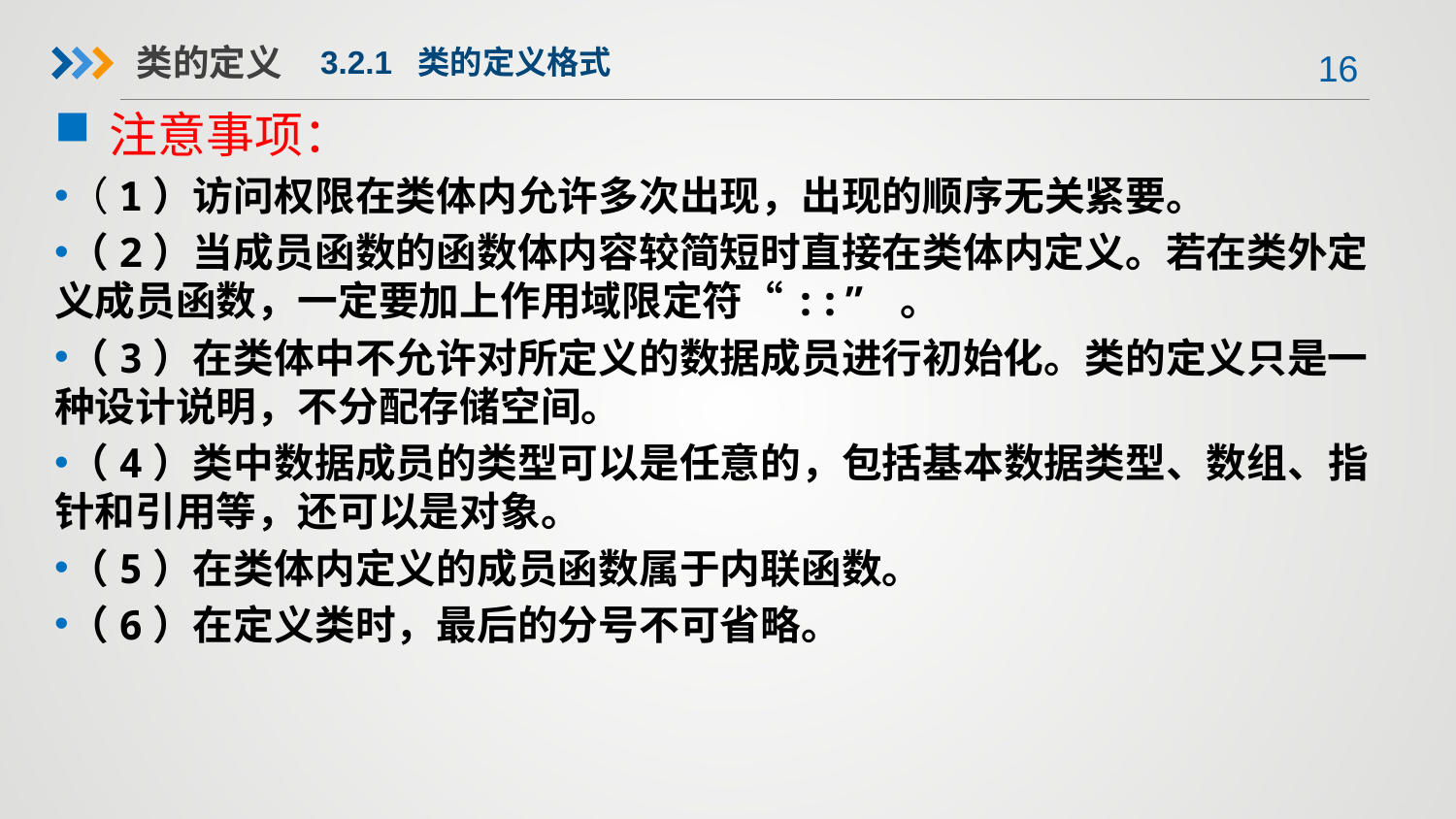

类的定义
3.2.1  类的定义格式
注意事项：
（1）访问权限在类体内允许多次出现，出现的顺序无关紧要。
（2）当成员函数的函数体内容较简短时直接在类体内定义。若在类外定义成员函数，一定要加上作用域限定符“::” 。
（3）在类体中不允许对所定义的数据成员进行初始化。类的定义只是一种设计说明，不分配存储空间。
（4）类中数据成员的类型可以是任意的，包括基本数据类型、数组、指针和引用等，还可以是对象。
（5）在类体内定义的成员函数属于内联函数。
（6）在定义类时，最后的分号不可省略。